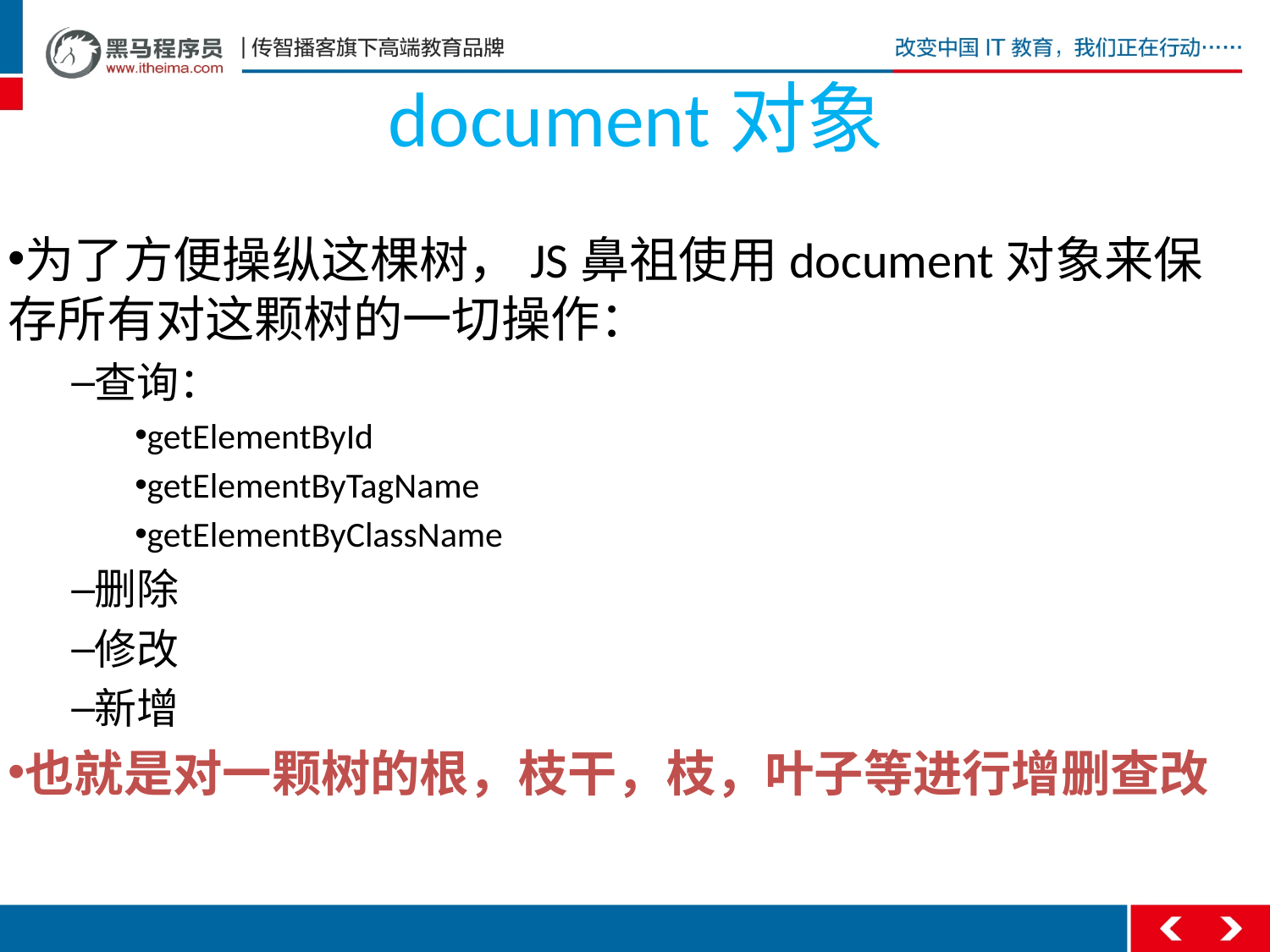

# document对象
为了方便操纵这棵树，JS鼻祖使用document对象来保存所有对这颗树的一切操作：
查询：
getElementById
getElementByTagName
getElementByClassName
删除
修改
新增
也就是对一颗树的根，枝干，枝，叶子等进行增删查改